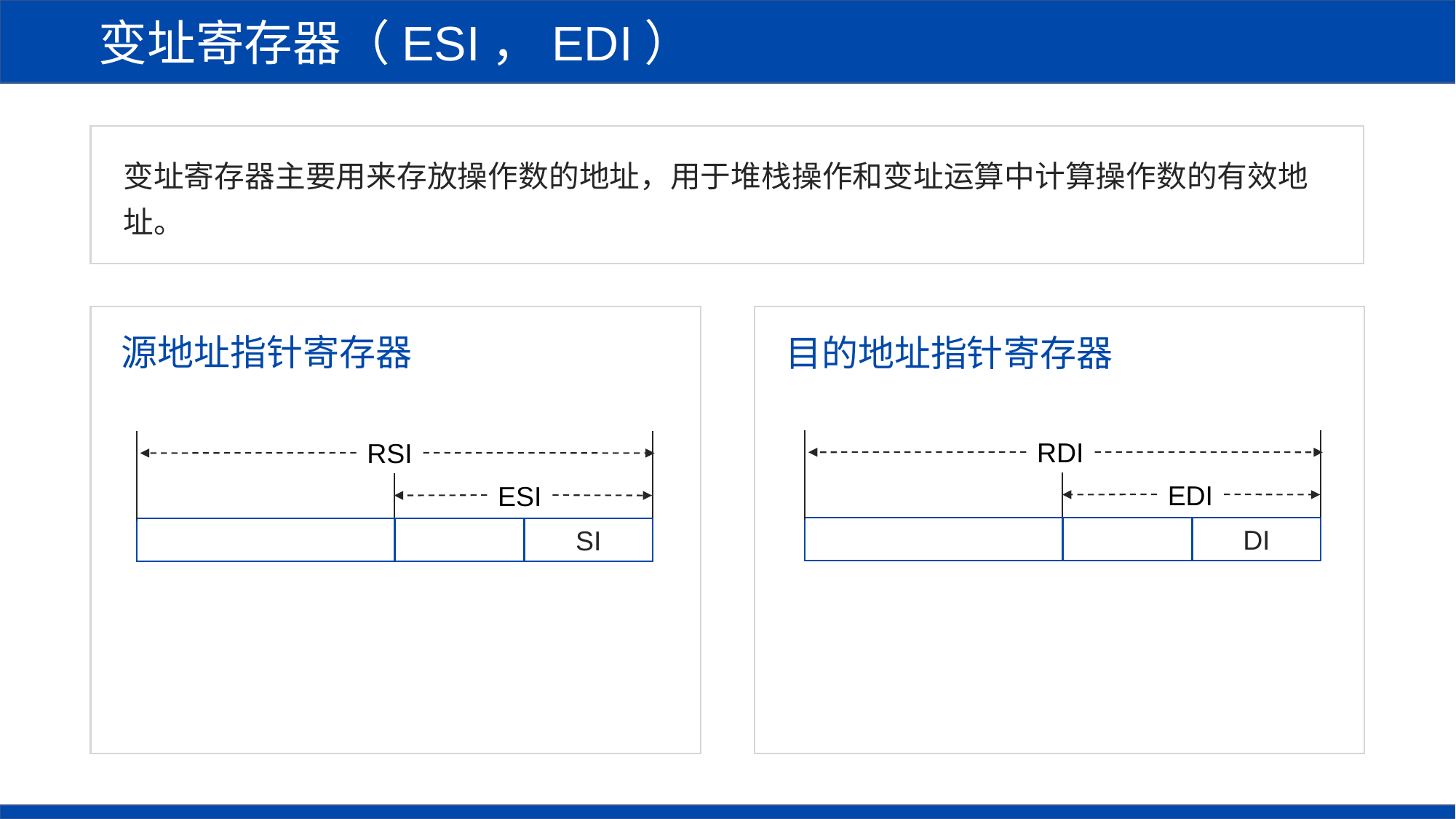

变址寄存器（ESI，EDI）

变址寄存器主要用来存放操作数的地址，用于堆栈操作和变址运算中计算操作数的有效地址。

源地址指针寄存器

目的地址指针寄存器

RDI
EDI

DI
RSI
ESI

SI